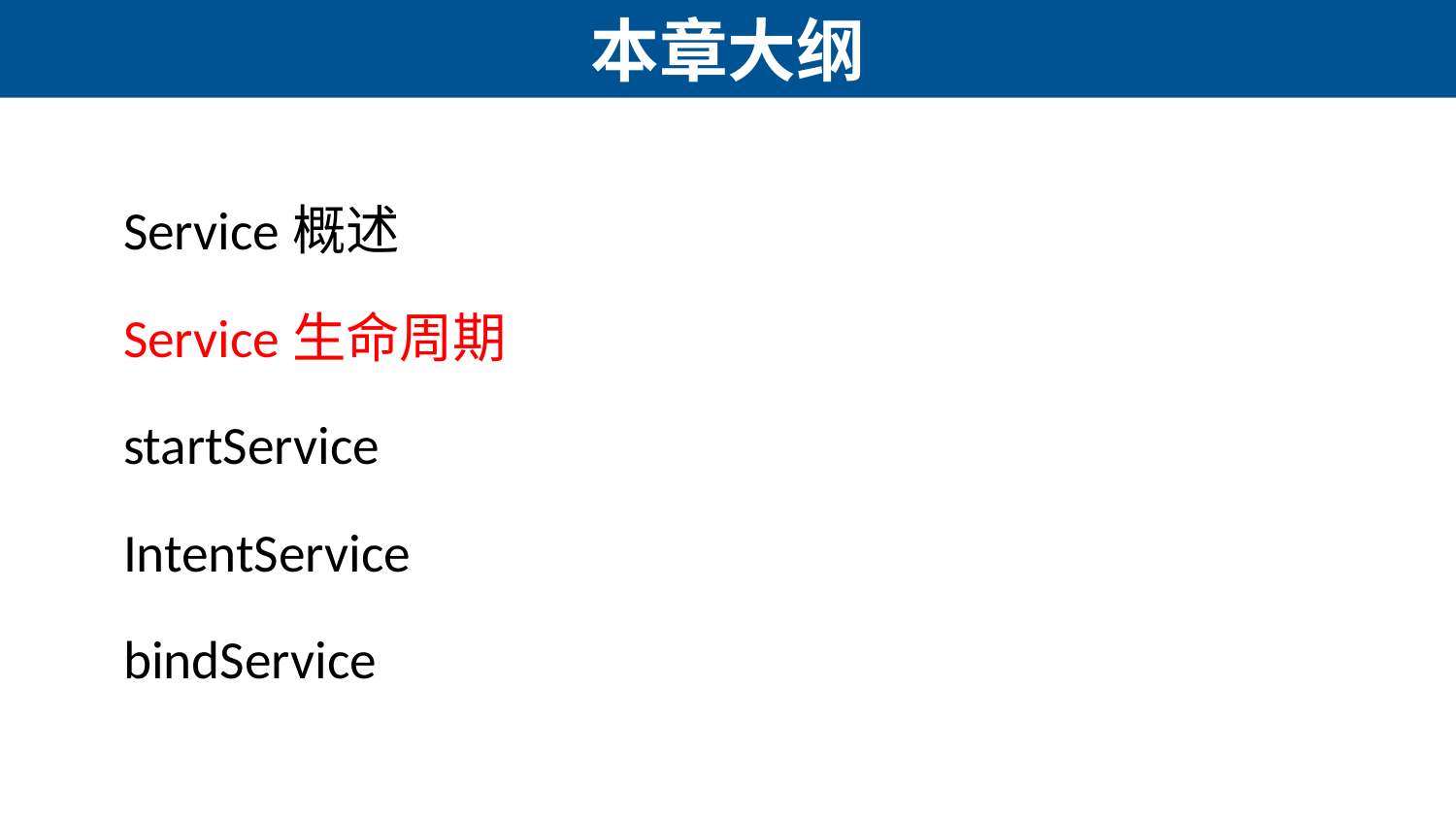

# 本章大纲
Service概述
Service生命周期
startService
IntentService
bindService